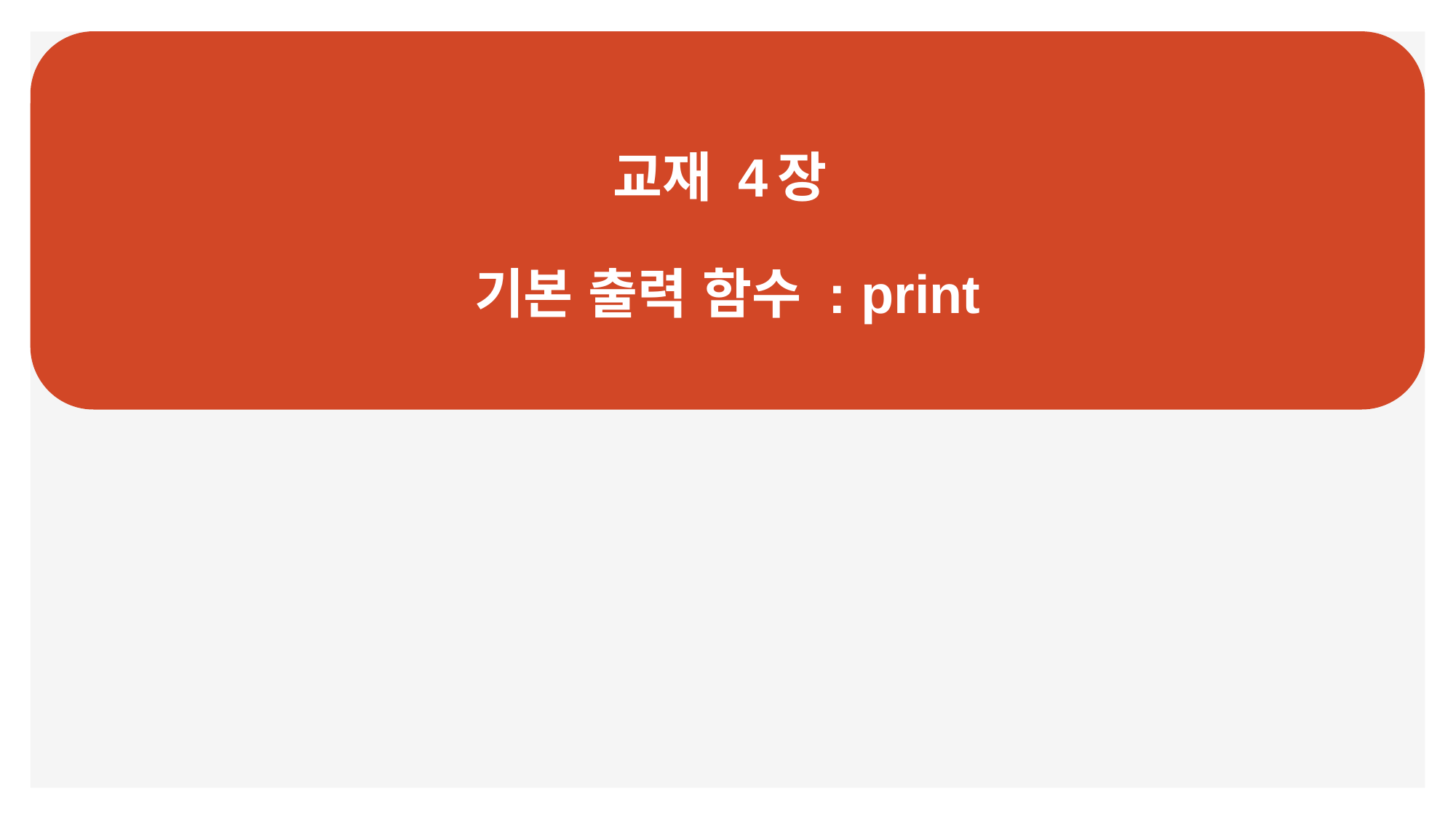

# 교재 4장 기본 출력 함수 : print